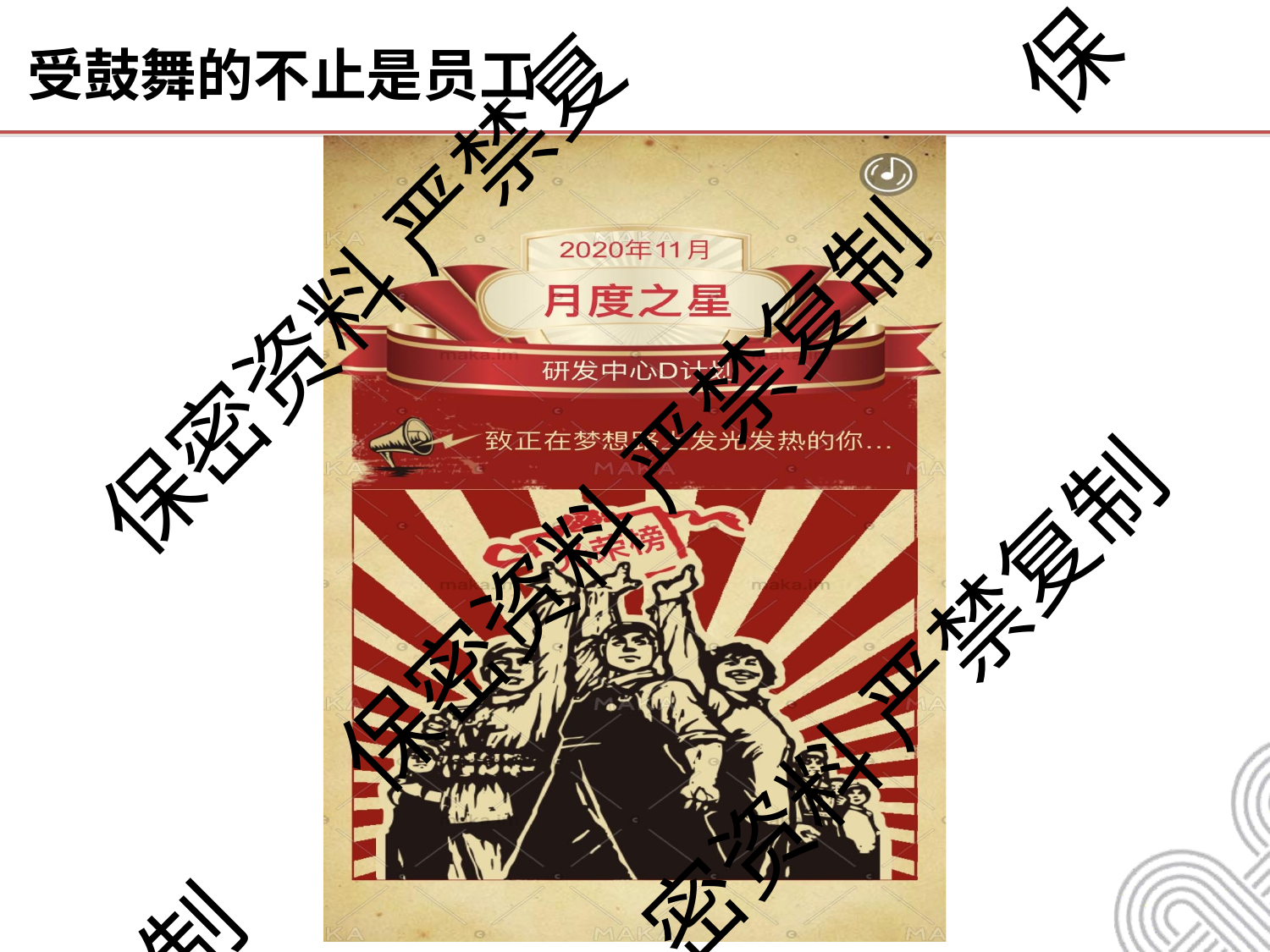

保
# 受鼓舞的不止是员工

保密资料 严禁复
保密资料 严禁复制
密资料 严禁复制

19
制